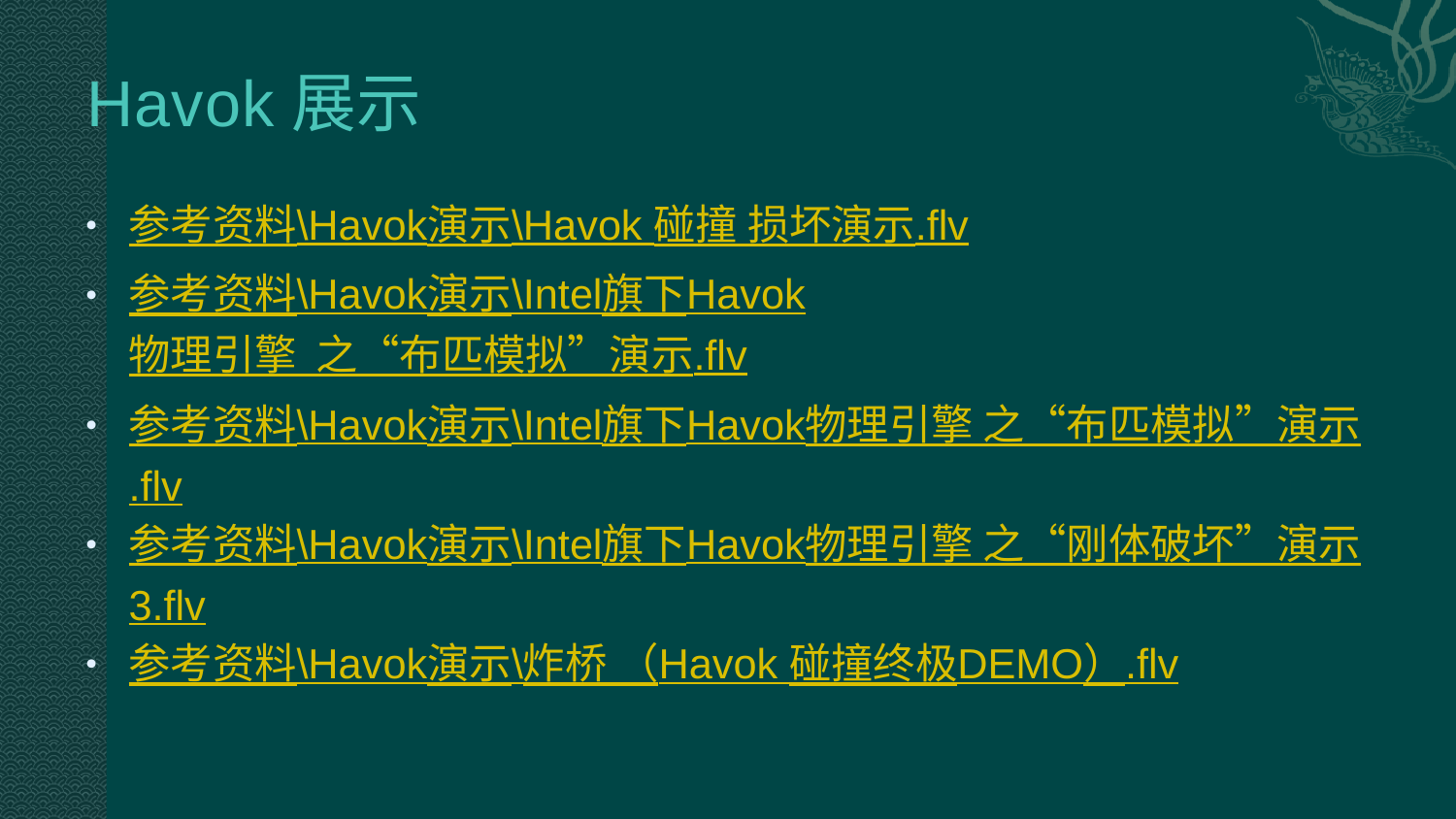

# Havok展示
参考资料\Havok演示\Havok 碰撞 损坏演示.flv
参考资料\Havok演示\Intel旗下Havok物理引擎  之“布匹模拟”演示.flv
参考资料\Havok演示\Intel旗下Havok物理引擎 之“布匹模拟”演示.flv
参考资料\Havok演示\Intel旗下Havok物理引擎 之“刚体破坏”演示3.flv
参考资料\Havok演示\炸桥 （Havok 碰撞终极DEMO）.flv